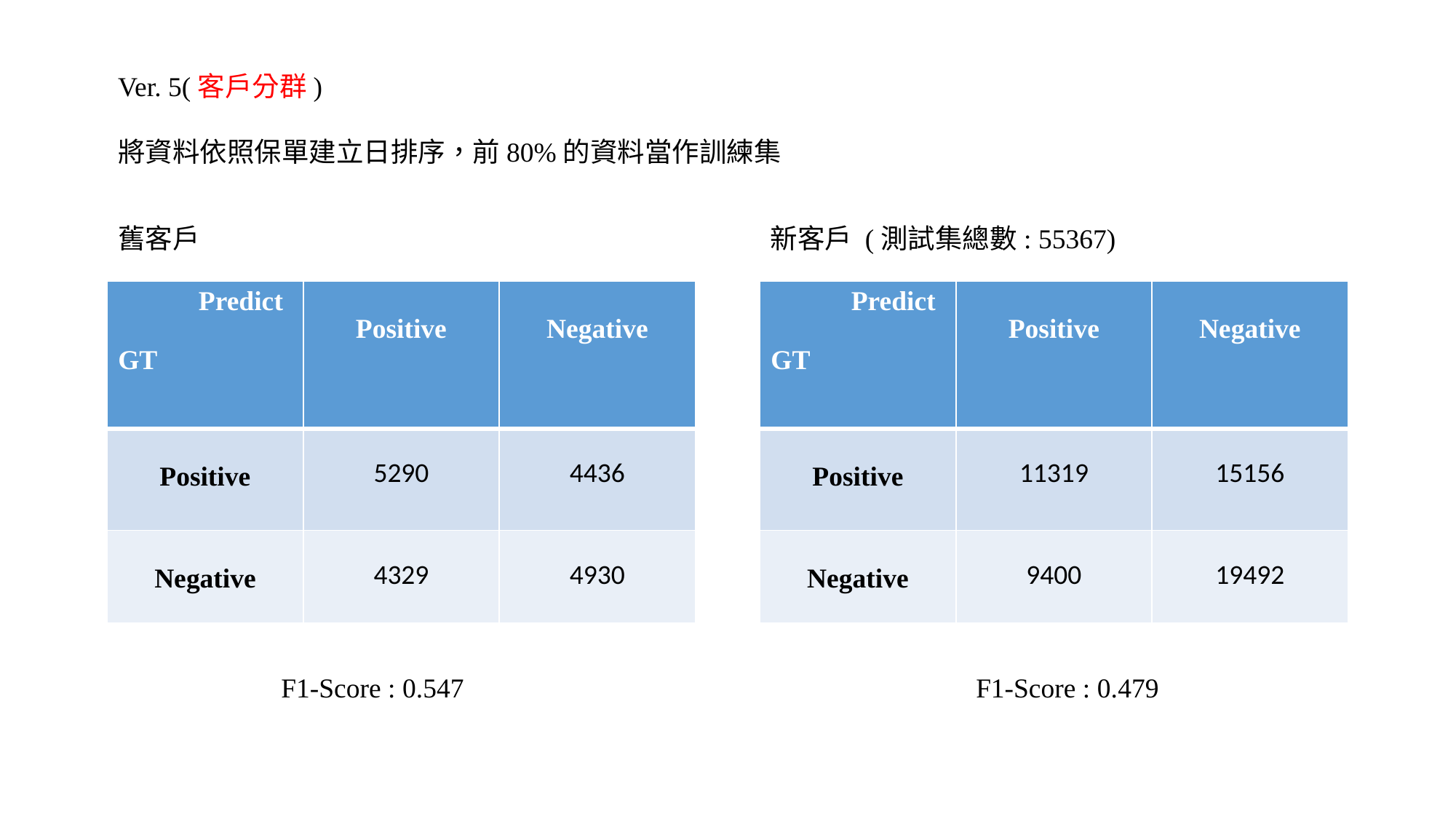

Ver. 5(客戶分群)

將資料依照保單建立日排序，前80%的資料當作訓練集
舊客戶
新客戶 (測試集總數: 55367)
| Predict GT | Positive | Negative |
| --- | --- | --- |
| Positive | 5290 | 4436 |
| Negative | 4329 | 4930 |
| Predict GT | Positive | Negative |
| --- | --- | --- |
| Positive | 11319 | 15156 |
| Negative | 9400 | 19492 |
F1-Score : 0.547

F1-Score : 0.479